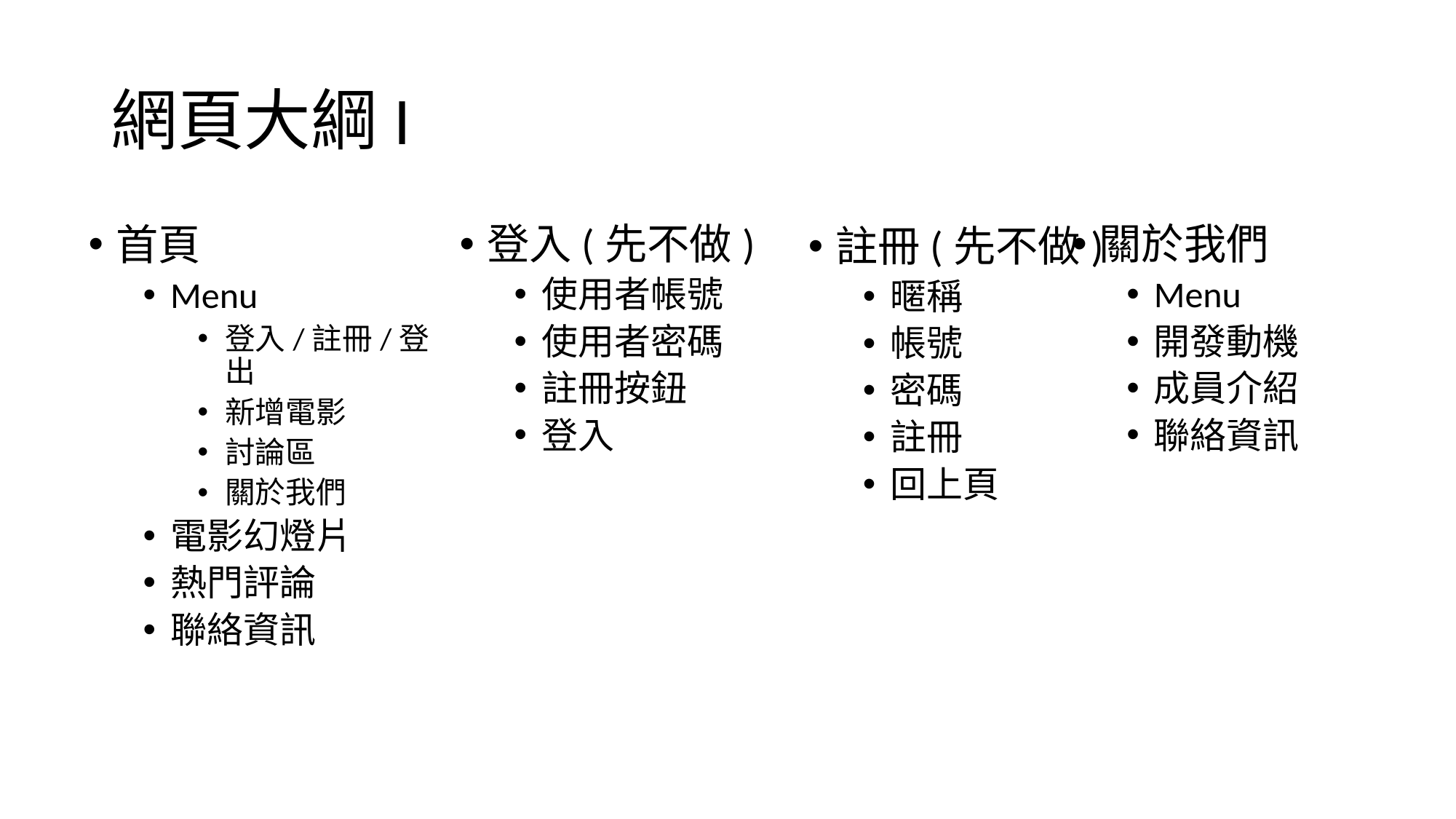

# 網頁大綱I
登入(先不做)
使用者帳號
使用者密碼
註冊按鈕
登入
關於我們
Menu
開發動機
成員介紹
聯絡資訊
首頁
Menu
登入/註冊/登出
新增電影
討論區
關於我們
電影幻燈片
熱門評論
聯絡資訊
註冊(先不做)
暱稱
帳號
密碼
註冊
回上頁